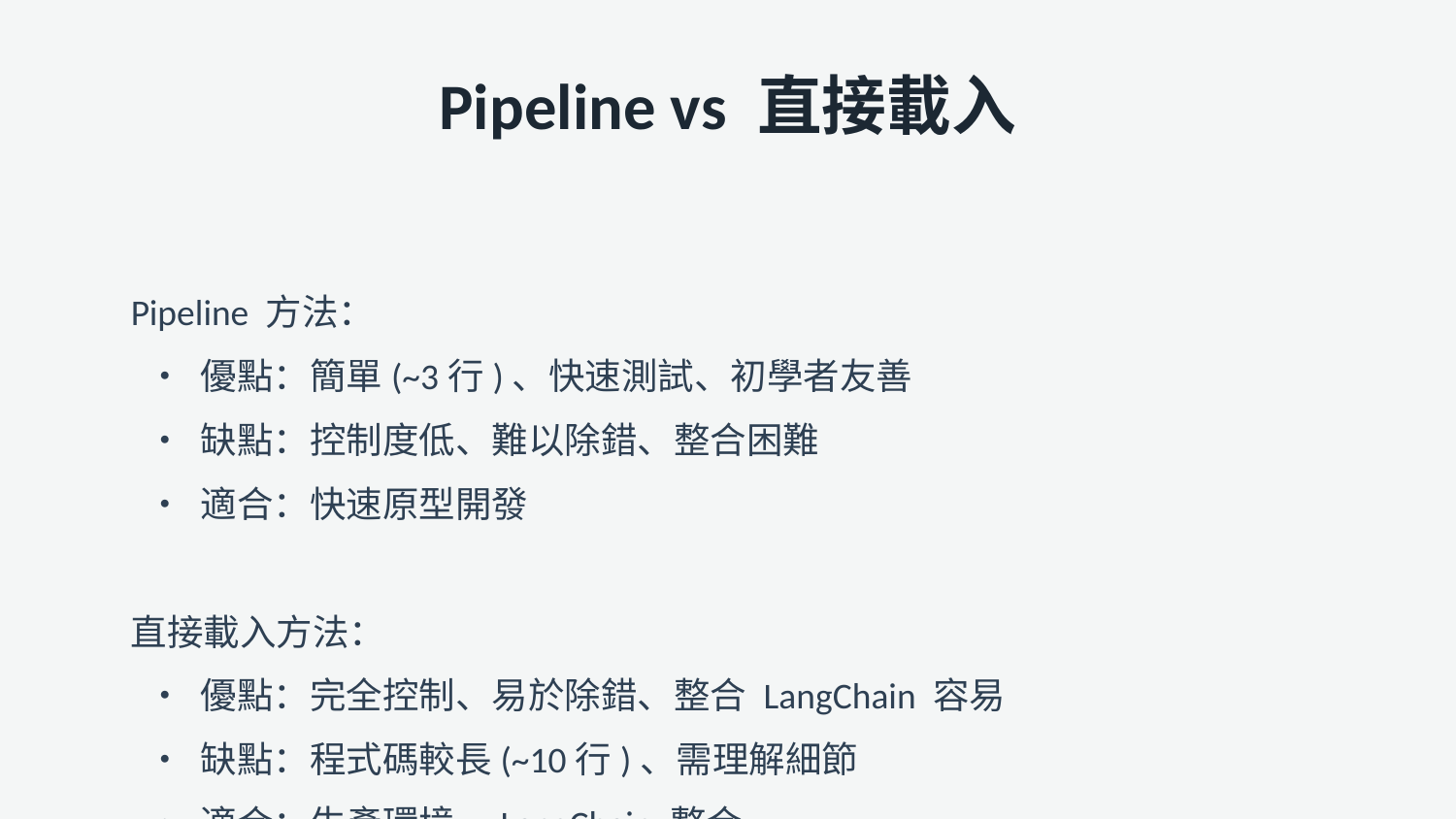

Pipeline vs 直接載入

Pipeline 方法：
  • 優點：簡單(~3行)、快速測試、初學者友善
  • 缺點：控制度低、難以除錯、整合困難
  • 適合：快速原型開發

直接載入方法：
  • 優點：完全控制、易於除錯、整合 LangChain 容易
  • 缺點：程式碼較長(~10行)、需理解細節
  • 適合：生產環境、LangChain 整合

Colab + LangChain 推薦：直接載入方法